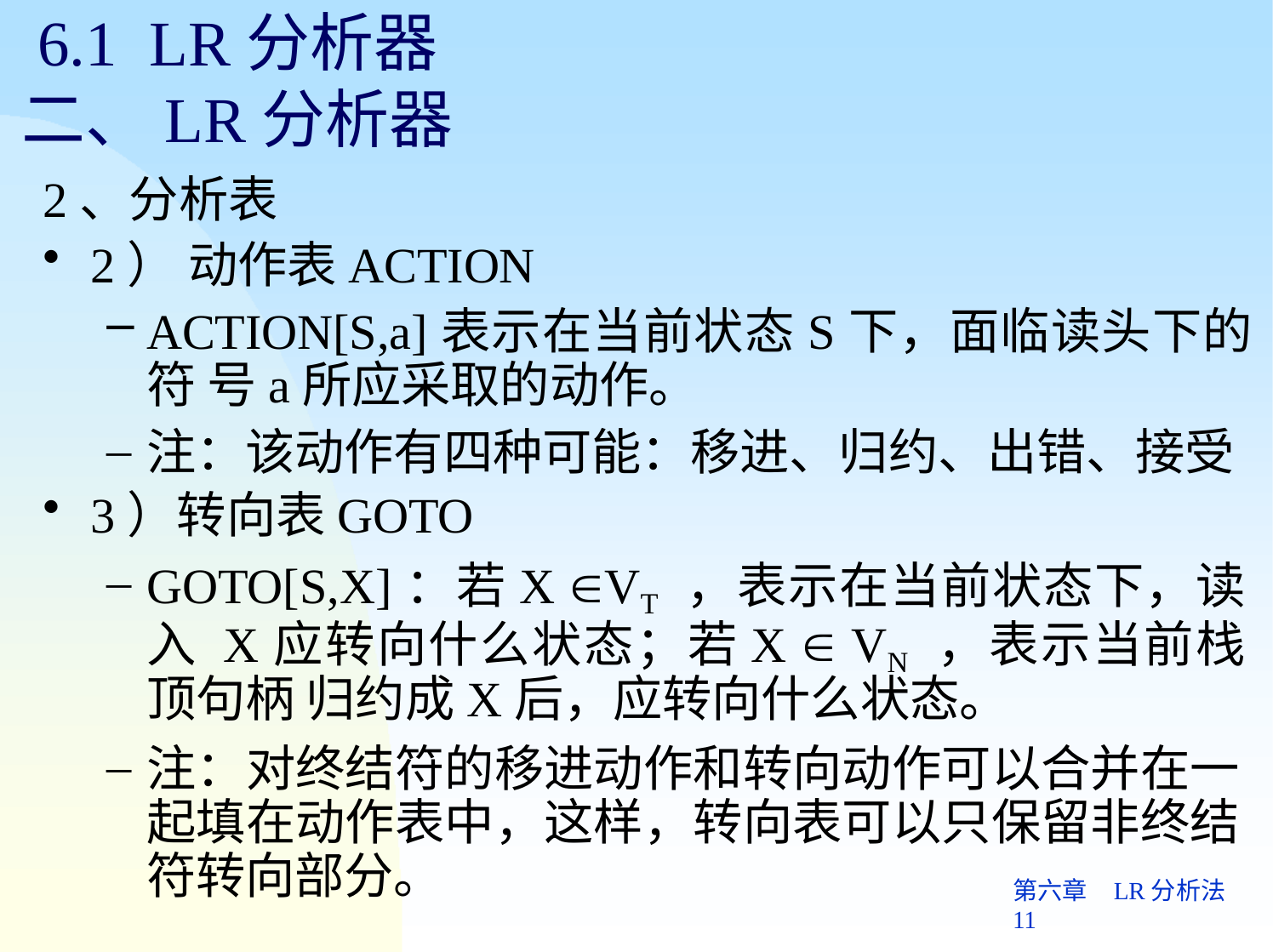

# 6.1	LR分析器 二、LR分析器
2、分析表
2） 动作表ACTION
ACTION[S,a]表示在当前状态S下，面临读头下的符 号a所应采取的动作。
注：该动作有四种可能：移进、归约、出错、接受
3）转向表GOTO
GOTO[S,X]：若X ∈VT ，表示在当前状态下，读入 X应转向什么状态；若X ∈ VN ，表示当前栈顶句柄 归约成X后，应转向什么状态。
注：对终结符的移进动作和转向动作可以合并在一 起填在动作表中，这样，转向表可以只保留非终结 符转向部分。
第六章	LR分析法 11